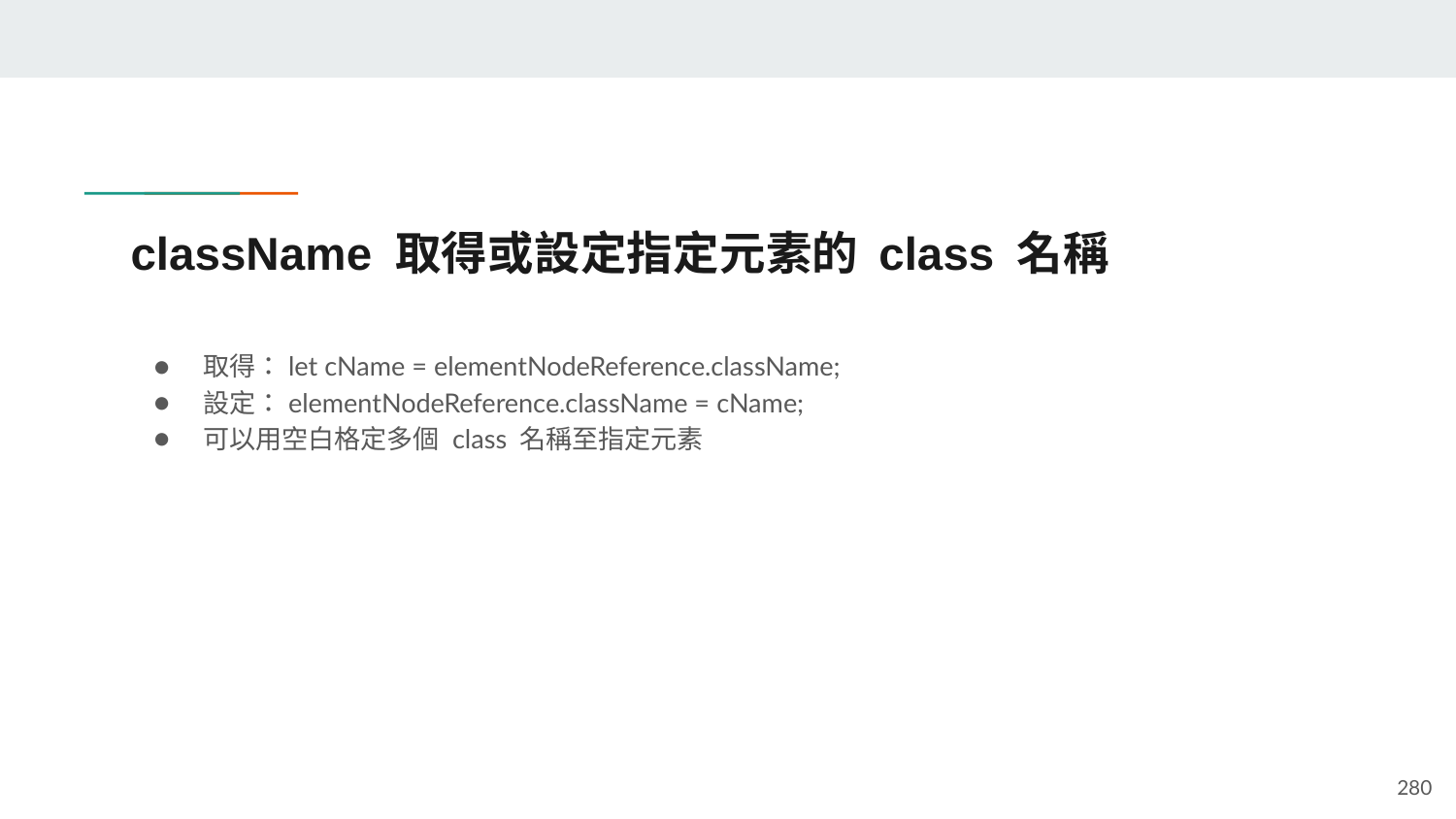

# className 取得或設定指定元素的 class 名稱
取得：let cName = elementNodeReference.className;
設定：elementNodeReference.className = cName;
可以用空白格定多個 class 名稱至指定元素
280